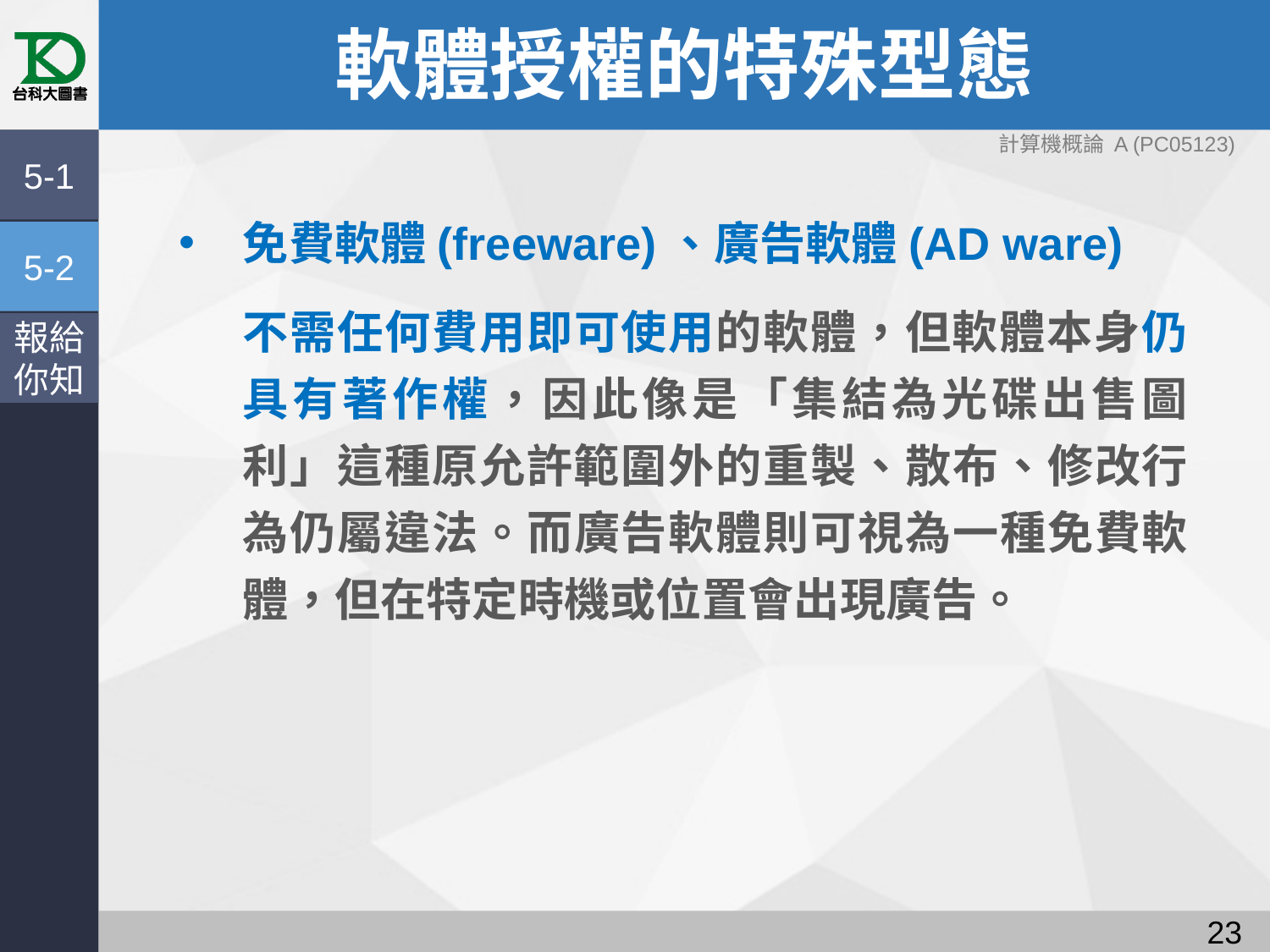

# 軟體授權的特殊型態
計算機概論 A (PC05123)
5-1
免費軟體(freeware)、廣告軟體(AD ware)
不需任何費用即可使用的軟體，但軟體本身仍具有著作權，因此像是「集結為光碟出售圖利」這種原允許範圍外的重製、散布、修改行為仍屬違法。而廣告軟體則可視為一種免費軟體，但在特定時機或位置會出現廣告。
5-2
報給
你知
23